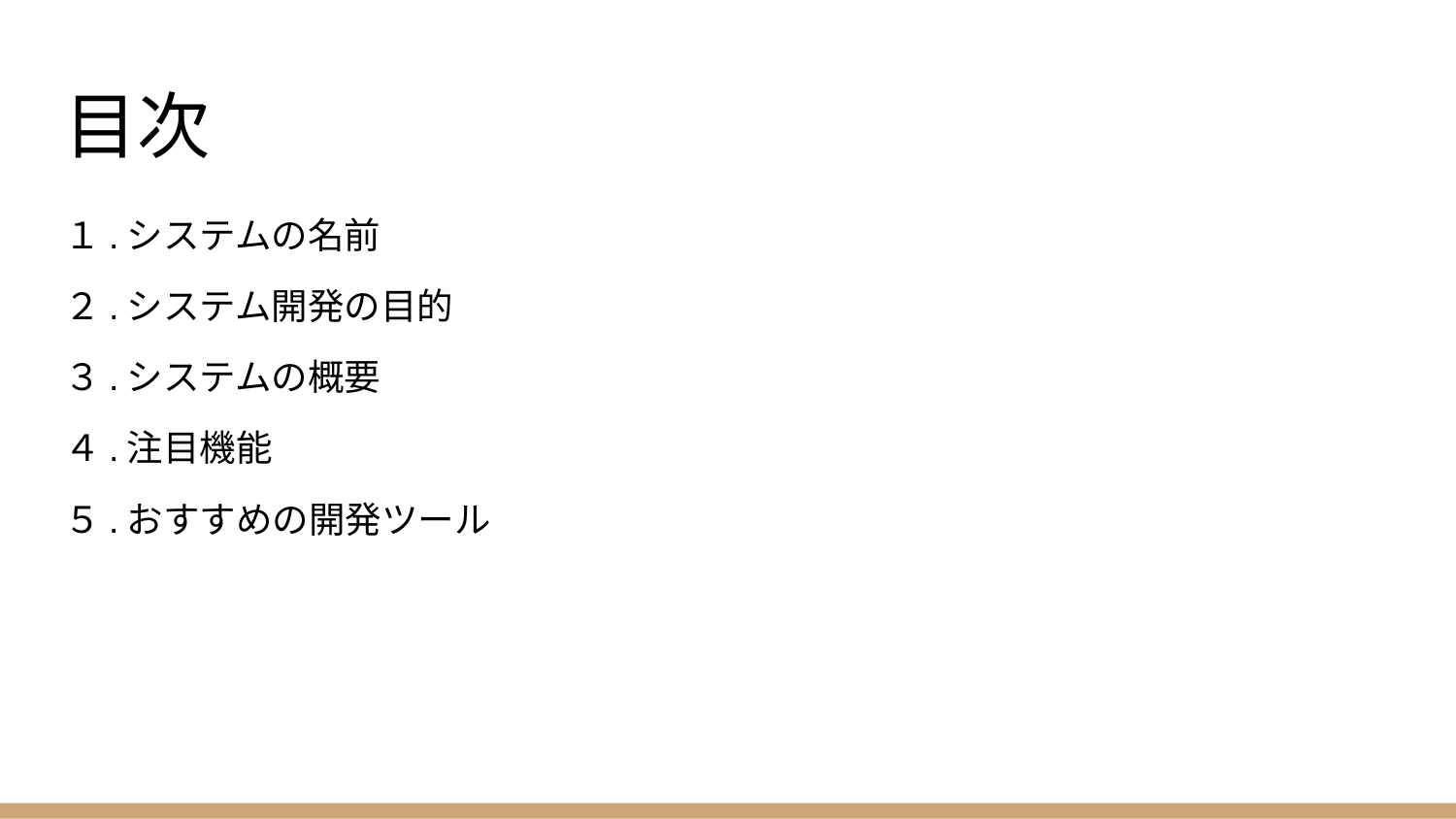

# 目次
１.システムの名前
２.システム開発の目的
３.システムの概要
４.注目機能
５.おすすめの開発ツール